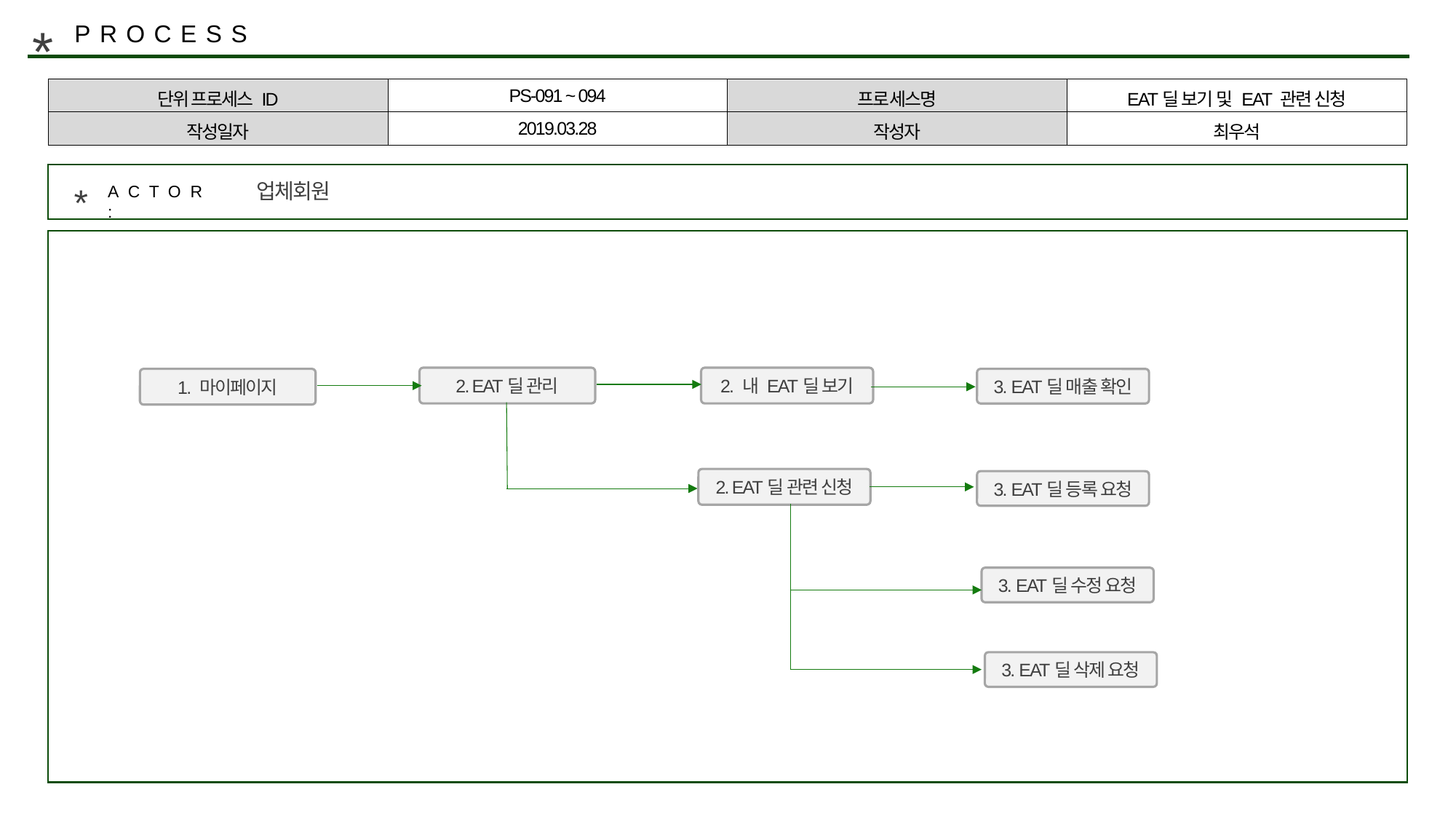

*
PROCESS
| 단위 프로세스 ID | PS-091 ~ 094 | 프로세스명 | EAT딜 보기 및 EAT 관련 신청 |
| --- | --- | --- | --- |
| 작성일자 | 2019.03.28 | 작성자 | 최우석 |

업체회원
*
ACTOR :

2. EAT딜 관리
2. 내 EAT딜 보기
1. 마이페이지
3. EAT딜 매출 확인
2. EAT딜 관련 신청
3. EAT딜 등록 요청
3. EAT딜 수정 요청
3. EAT딜 삭제 요청